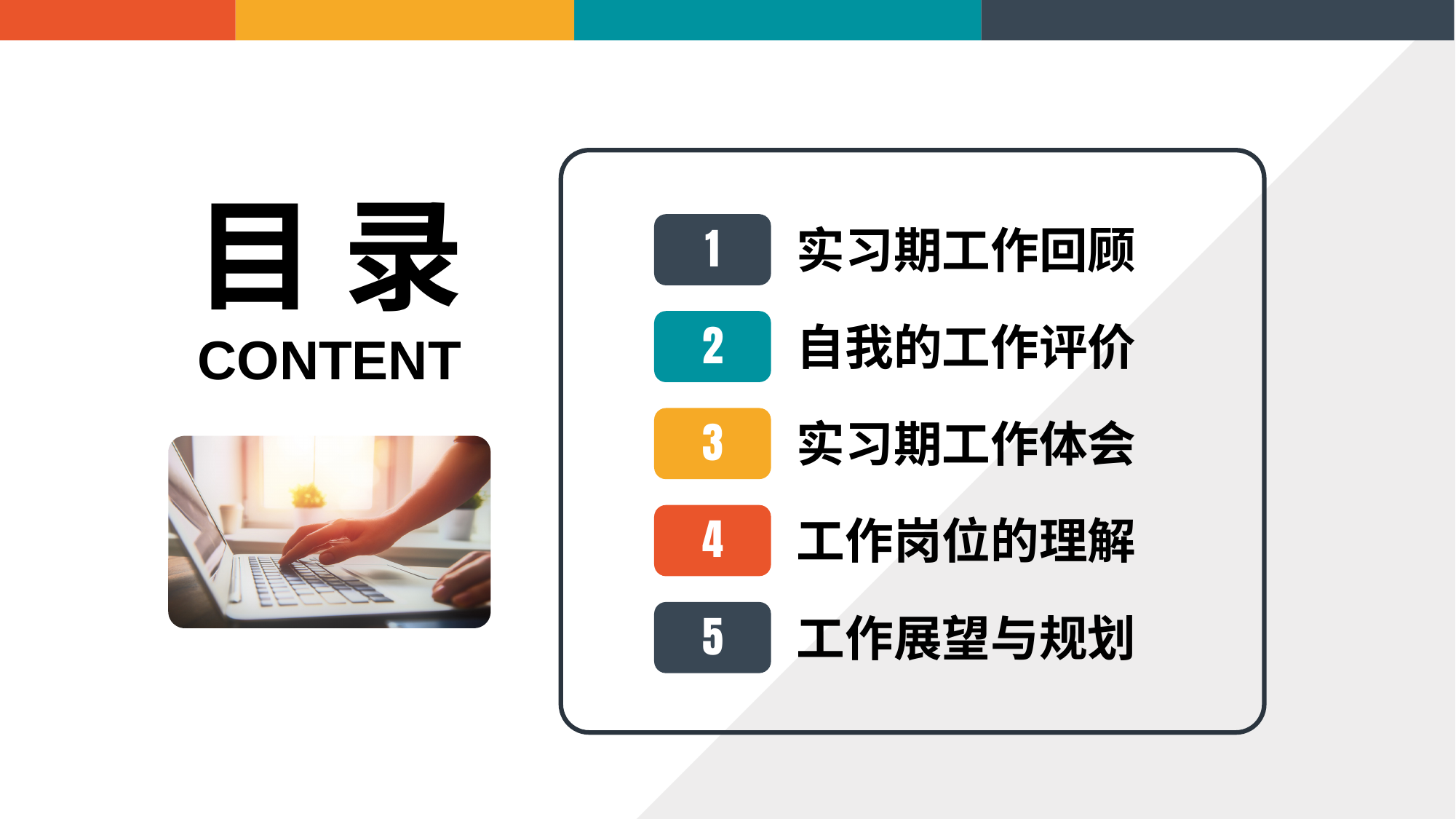

目 录
CONTENT
实习期工作回顾
1
2
自我的工作评价
3
实习期工作体会

4
工作岗位的理解
5
工作展望与规划